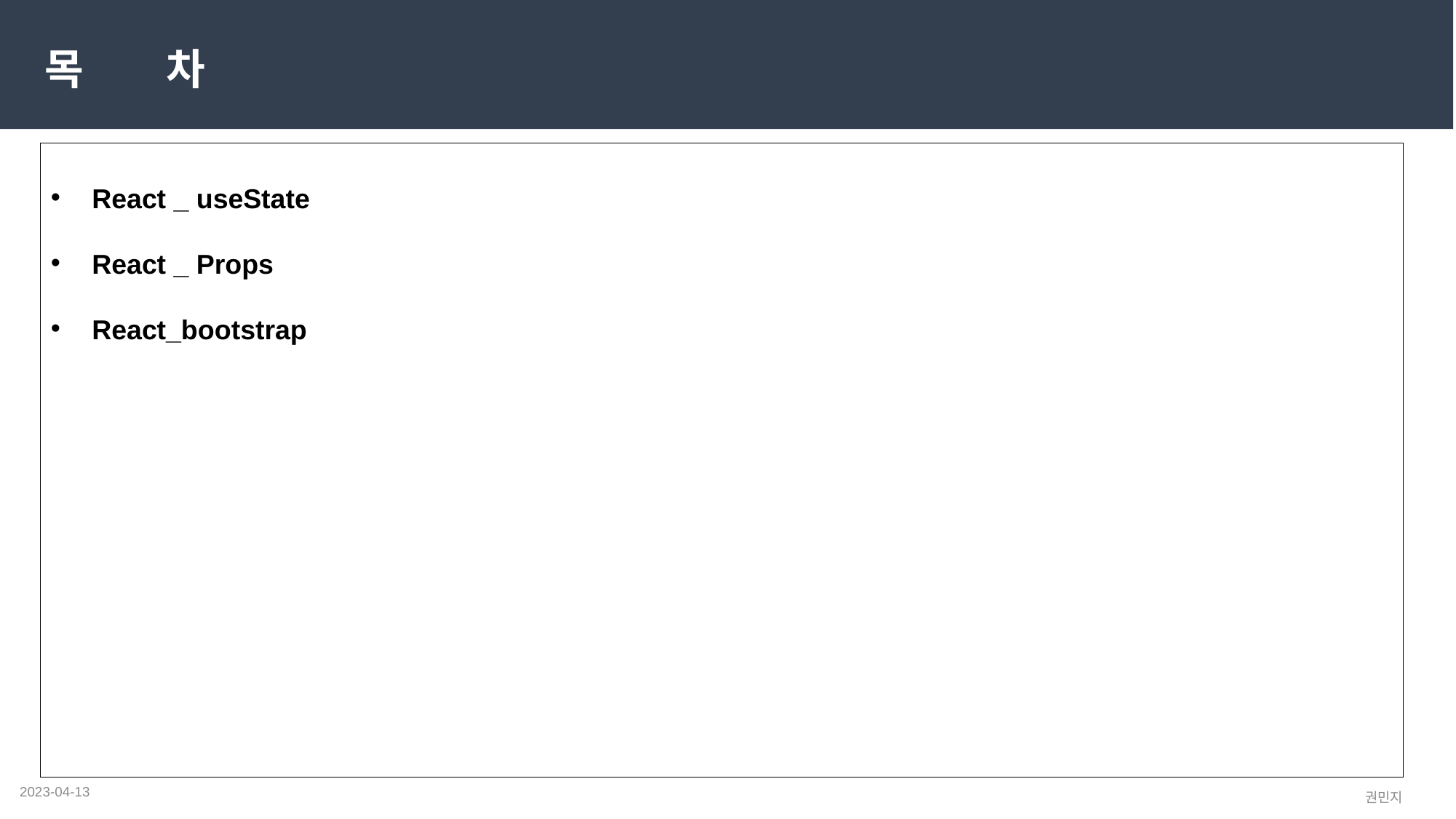

목       차
React _ useState
React _ Props
React_bootstrap
2023-04-13
권민지